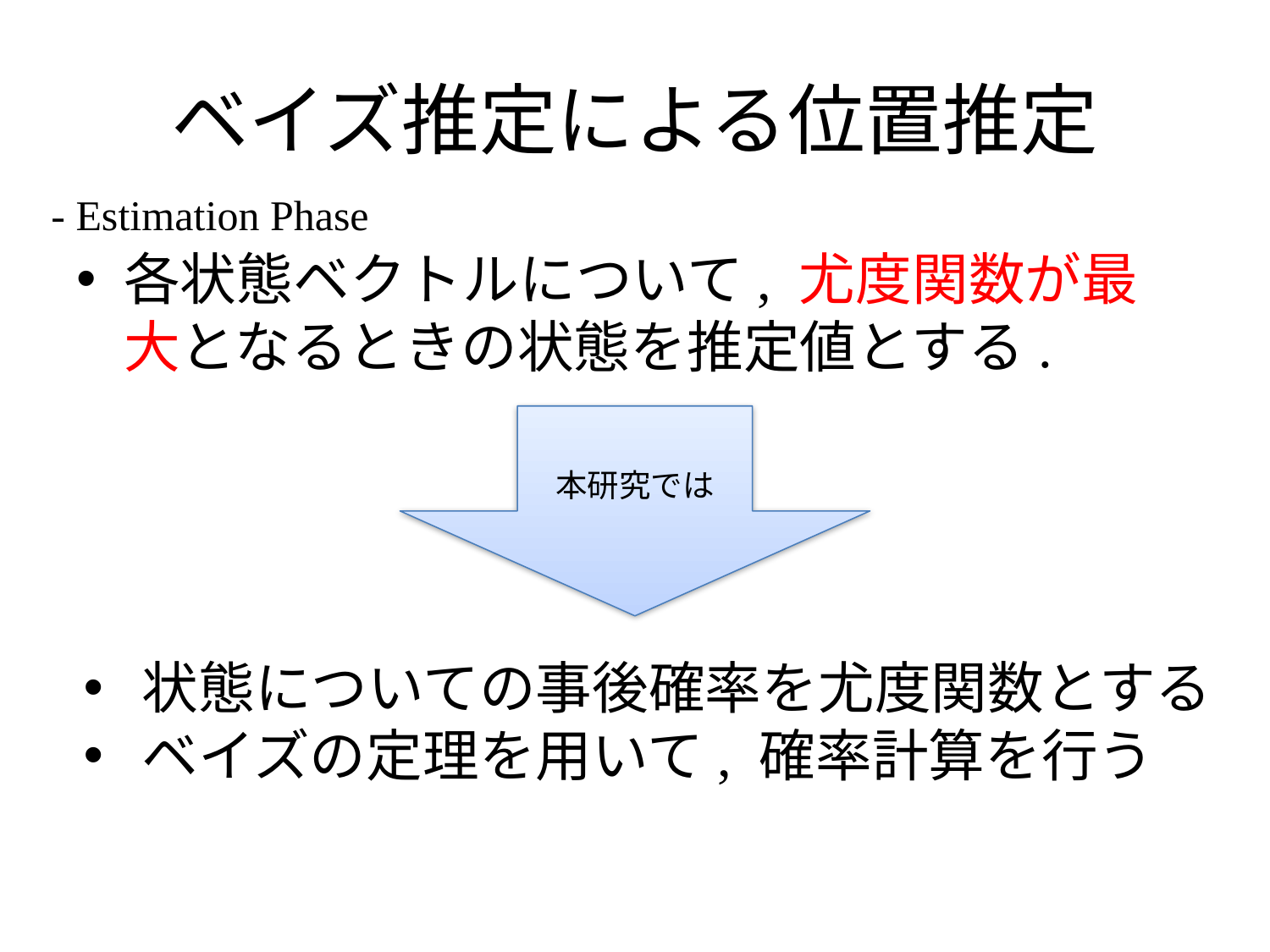

# ベイズ推定による位置推定
- Estimation Phase
各状態ベクトルについて, 尤度関数が最大となるときの状態を推定値とする.

本研究では
  状態についての事後確率を尤度関数とする
  ベイズの定理を用いて, 確率計算を行う